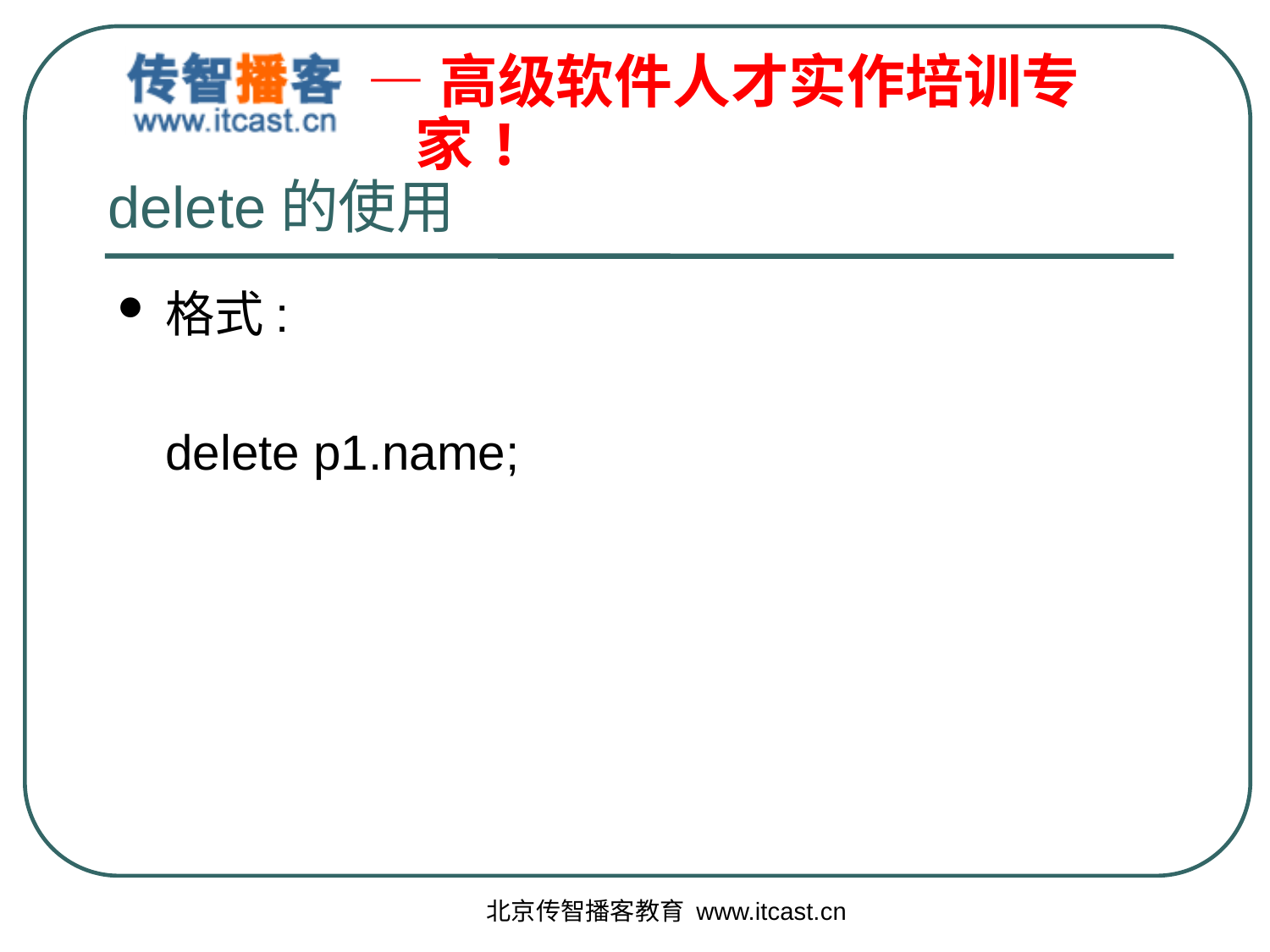

# delete的使用
格式:

	delete p1.name;
北京传智播客教育 www.itcast.cn